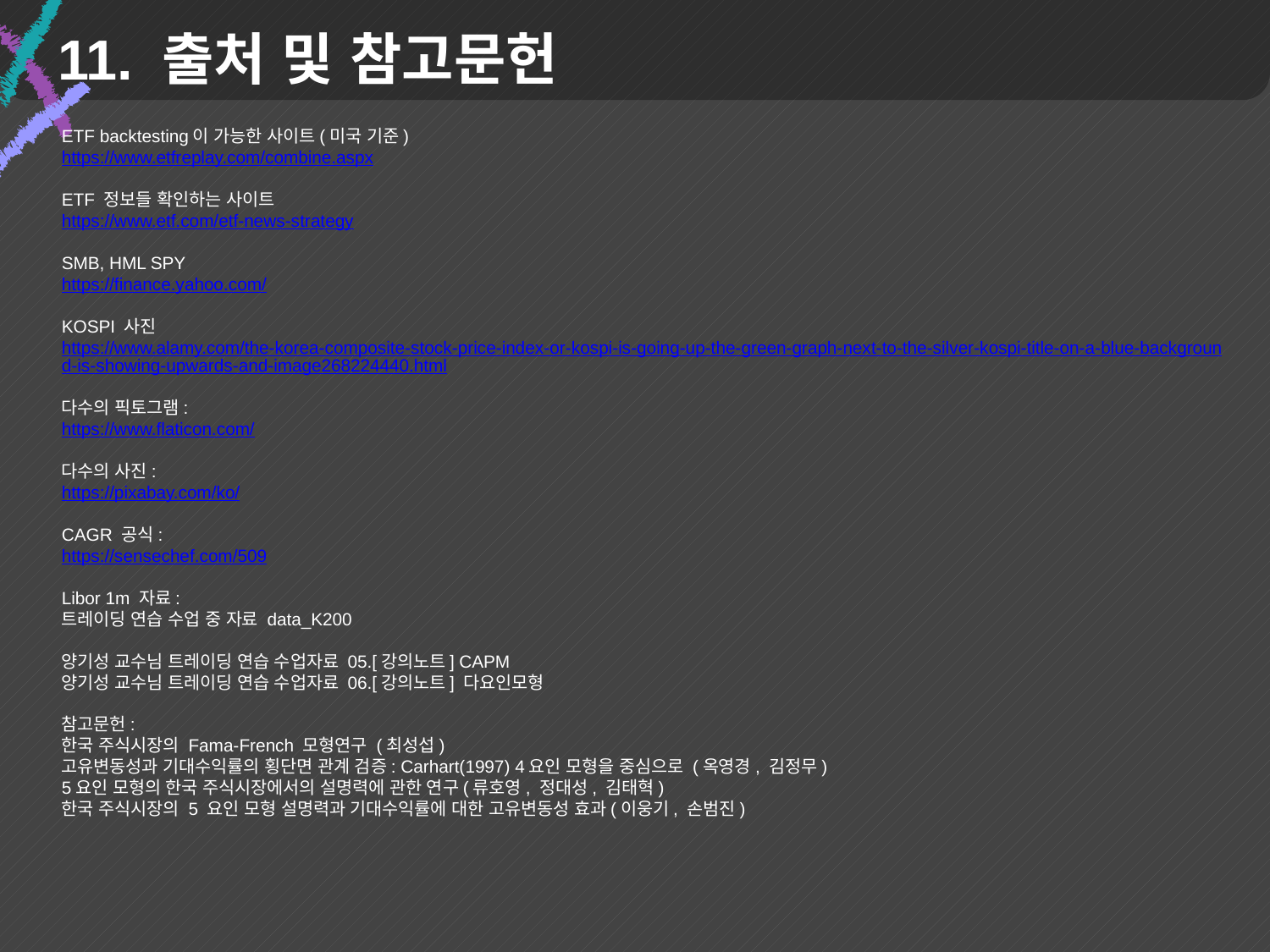

11. 출처 및 참고문헌
ETF backtesting이 가능한 사이트(미국 기준)
https://www.etfreplay.com/combine.aspx

ETF 정보들 확인하는 사이트
https://www.etf.com/etf-news-strategy

SMB, HML SPY
https://finance.yahoo.com/

KOSPI 사진
https://www.alamy.com/the-korea-composite-stock-price-index-or-kospi-is-going-up-the-green-graph-next-to-the-silver-kospi-title-on-a-blue-background-is-showing-upwards-and-image268224440.html

다수의 픽토그램:
https://www.flaticon.com/

다수의 사진:
https://pixabay.com/ko/

CAGR 공식:
https://sensechef.com/509

Libor 1m 자료:
트레이딩 연습 수업 중 자료 data_K200

양기성 교수님 트레이딩 연습 수업자료 05.[강의노트] CAPM
양기성 교수님 트레이딩 연습 수업자료 06.[강의노트] 다요인모형

참고문헌:
한국 주식시장의 Fama-French 모형연구 (최성섭)
고유변동성과 기대수익률의 횡단면 관계 검증: Carhart(1997) 4요인 모형을 중심으로 (옥영경, 김정무)
5요인 모형의 한국 주식시장에서의 설명력에 관한 연구(류호영, 정대성, 김태혁)
한국 주식시장의 5 요인 모형 설명력과 기대수익률에 대한 고유변동성 효과(이웅기, 손범진)